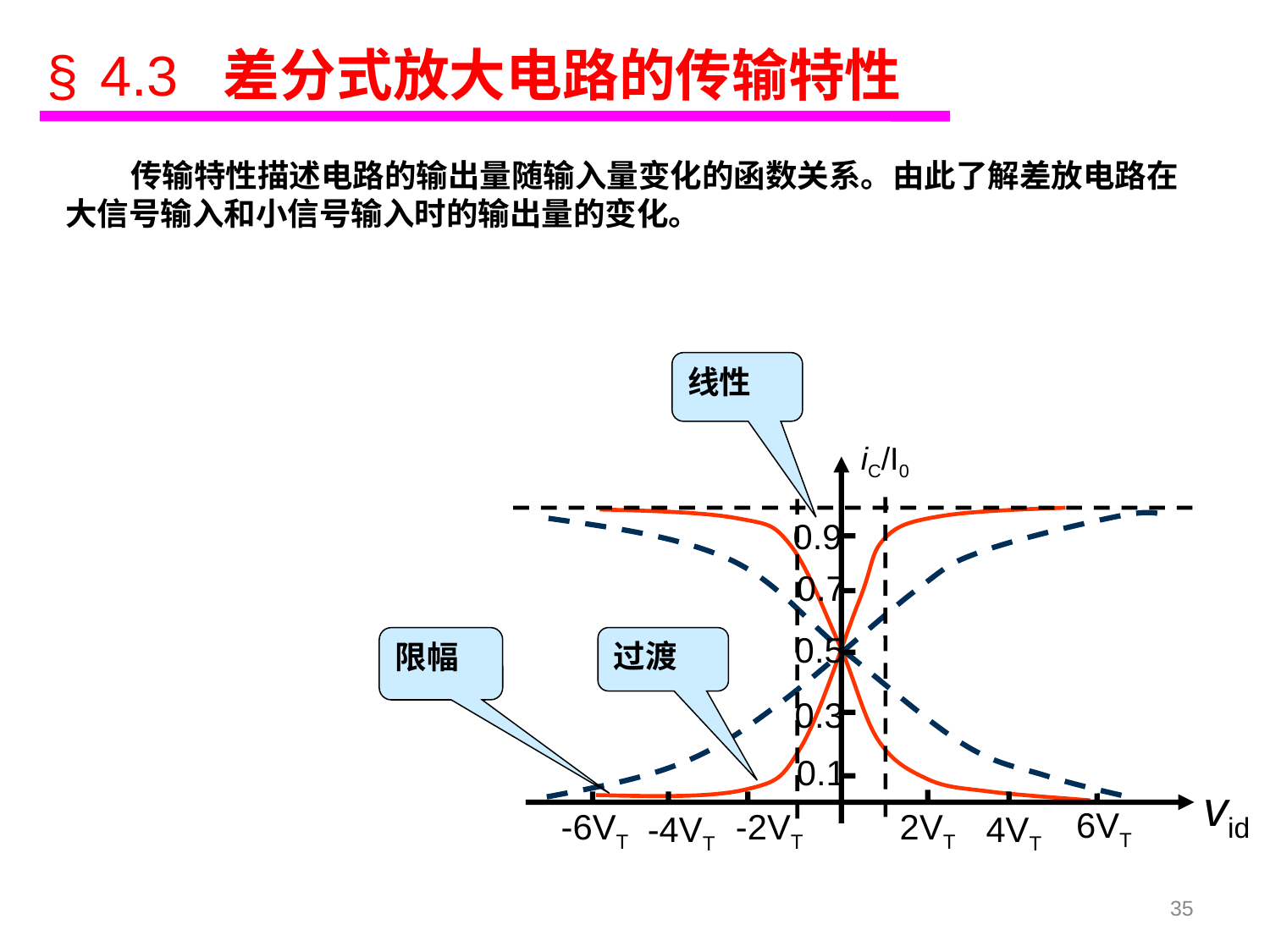

§ 4.3  差分式放大电路的传输特性

        传输特性描述电路的输出量随输入量变化的函数关系。由此了解差放电路在大信号输入和小信号输入时的输出量的变化。
线性
iC/I0

0.9

0.7

0.5

0.3

0.1
vid

6VT
-6VT
-2VT
2VT
-4VT
4VT

限幅
过渡
35